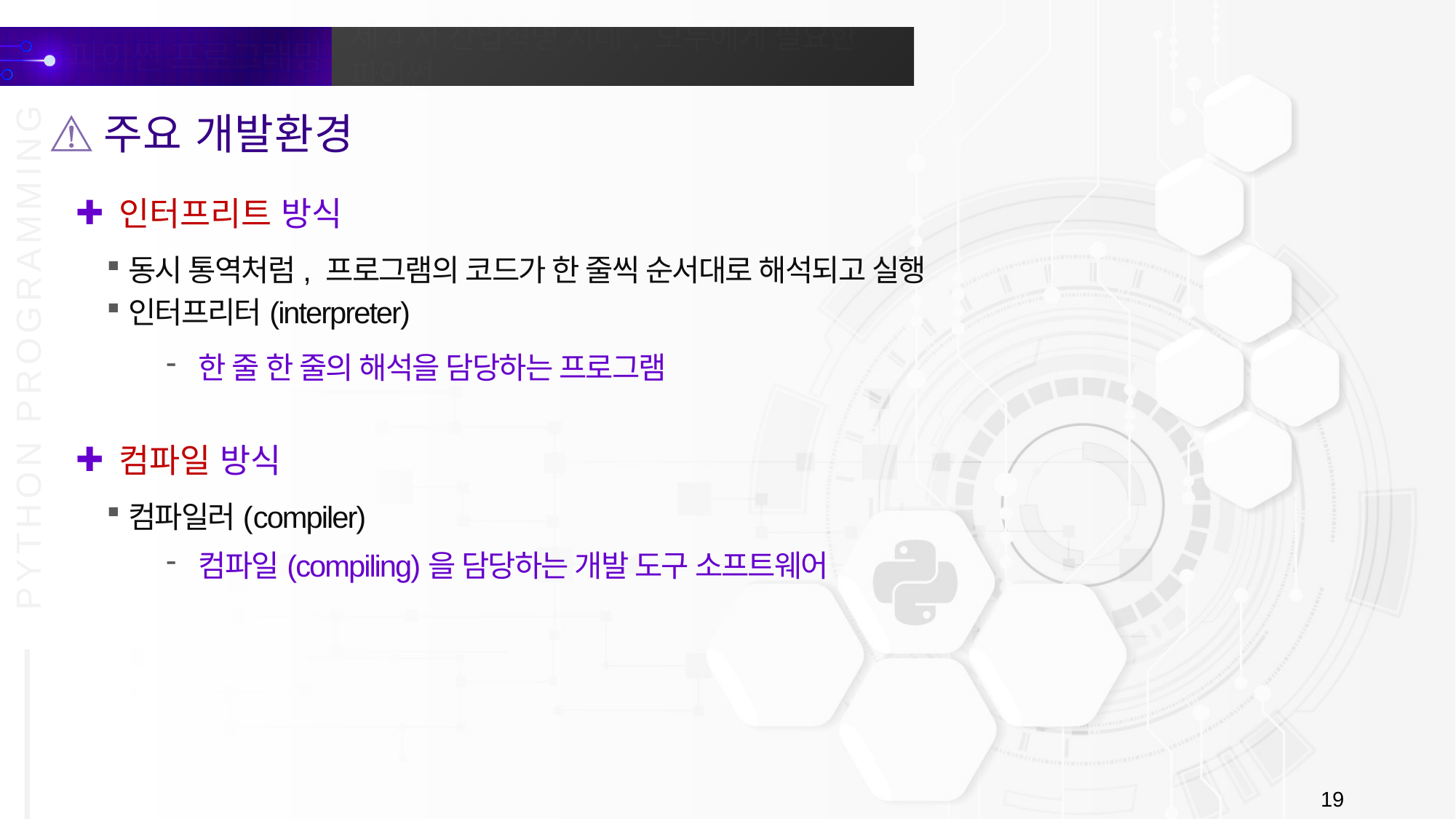

주요 개발환경
인터프리트 방식
동시 통역처럼, 프로그램의 코드가 한 줄씩 순서대로 해석되고 실행
인터프리터(interpreter)
한 줄 한 줄의 해석을 담당하는 프로그램
컴파일 방식
컴파일러(compiler)
컴파일(compiling)을 담당하는 개발 도구 소프트웨어
19